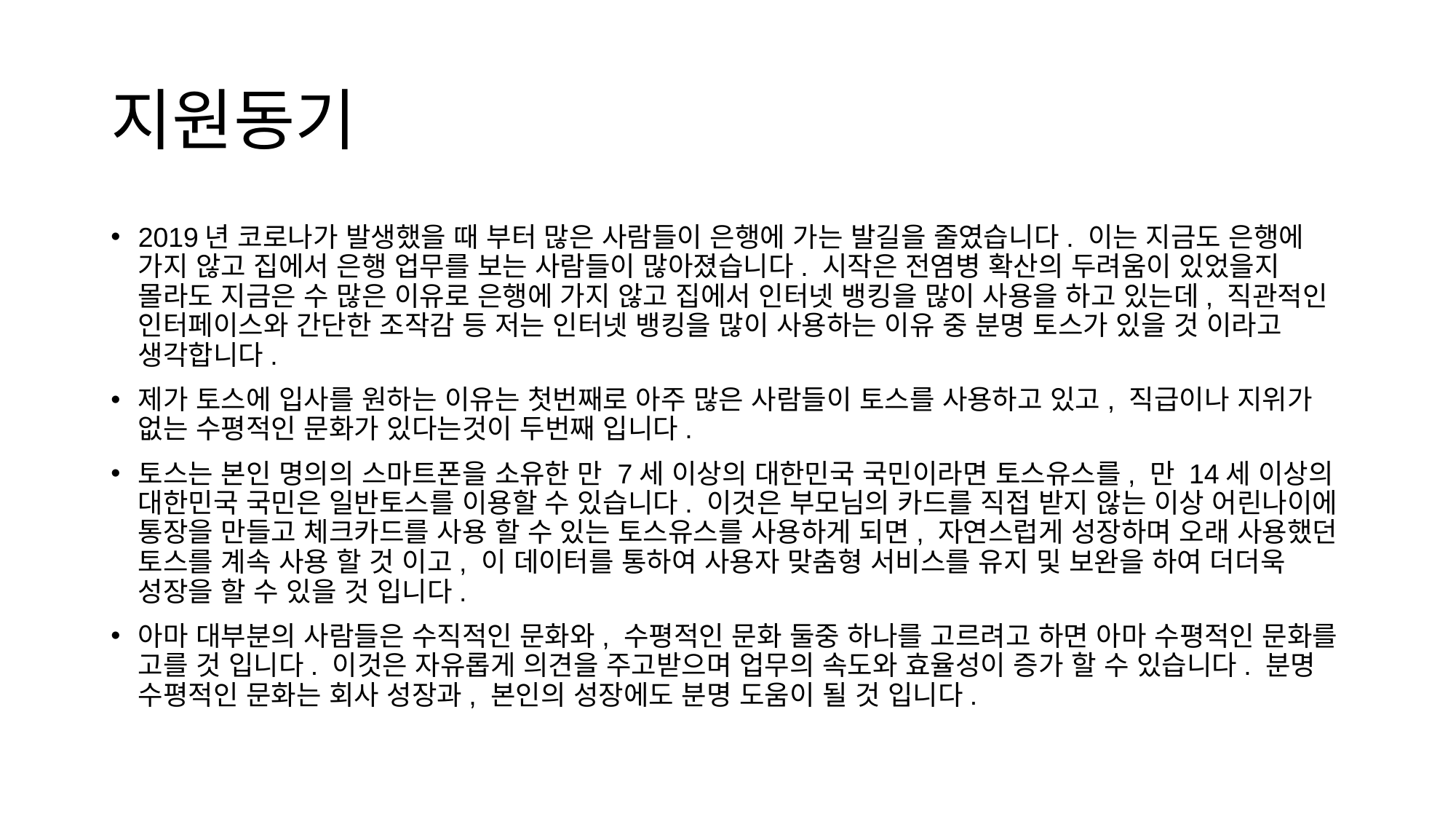

# 지원동기
2019년 코로나가 발생했을 때 부터 많은 사람들이 은행에 가는 발길을 줄였습니다. 이는 지금도 은행에 가지 않고 집에서 은행 업무를 보는 사람들이 많아졌습니다. 시작은 전염병 확산의 두려움이 있었을지 몰라도 지금은 수 많은 이유로 은행에 가지 않고 집에서 인터넷 뱅킹을 많이 사용을 하고 있는데, 직관적인 인터페이스와 간단한 조작감 등 저는 인터넷 뱅킹을 많이 사용하는 이유 중 분명 토스가 있을 것 이라고 생각합니다.
제가 토스에 입사를 원하는 이유는 첫번째로 아주 많은 사람들이 토스를 사용하고 있고, 직급이나 지위가 없는 수평적인 문화가 있다는것이 두번째 입니다.
토스는 본인 명의의 스마트폰을 소유한 만 7세 이상의 대한민국 국민이라면 토스유스를, 만 14세 이상의 대한민국 국민은 일반토스를 이용할 수 있습니다. 이것은 부모님의 카드를 직접 받지 않는 이상 어린나이에 통장을 만들고 체크카드를 사용 할 수 있는 토스유스를 사용하게 되면, 자연스럽게 성장하며 오래 사용했던 토스를 계속 사용 할 것 이고, 이 데이터를 통하여 사용자 맞춤형 서비스를 유지 및 보완을 하여 더더욱 성장을 할 수 있을 것 입니다.
아마 대부분의 사람들은 수직적인 문화와, 수평적인 문화 둘중 하나를 고르려고 하면 아마 수평적인 문화를 고를 것 입니다. 이것은 자유롭게 의견을 주고받으며 업무의 속도와 효율성이 증가 할 수 있습니다. 분명 수평적인 문화는 회사 성장과, 본인의 성장에도 분명 도움이 될 것 입니다.